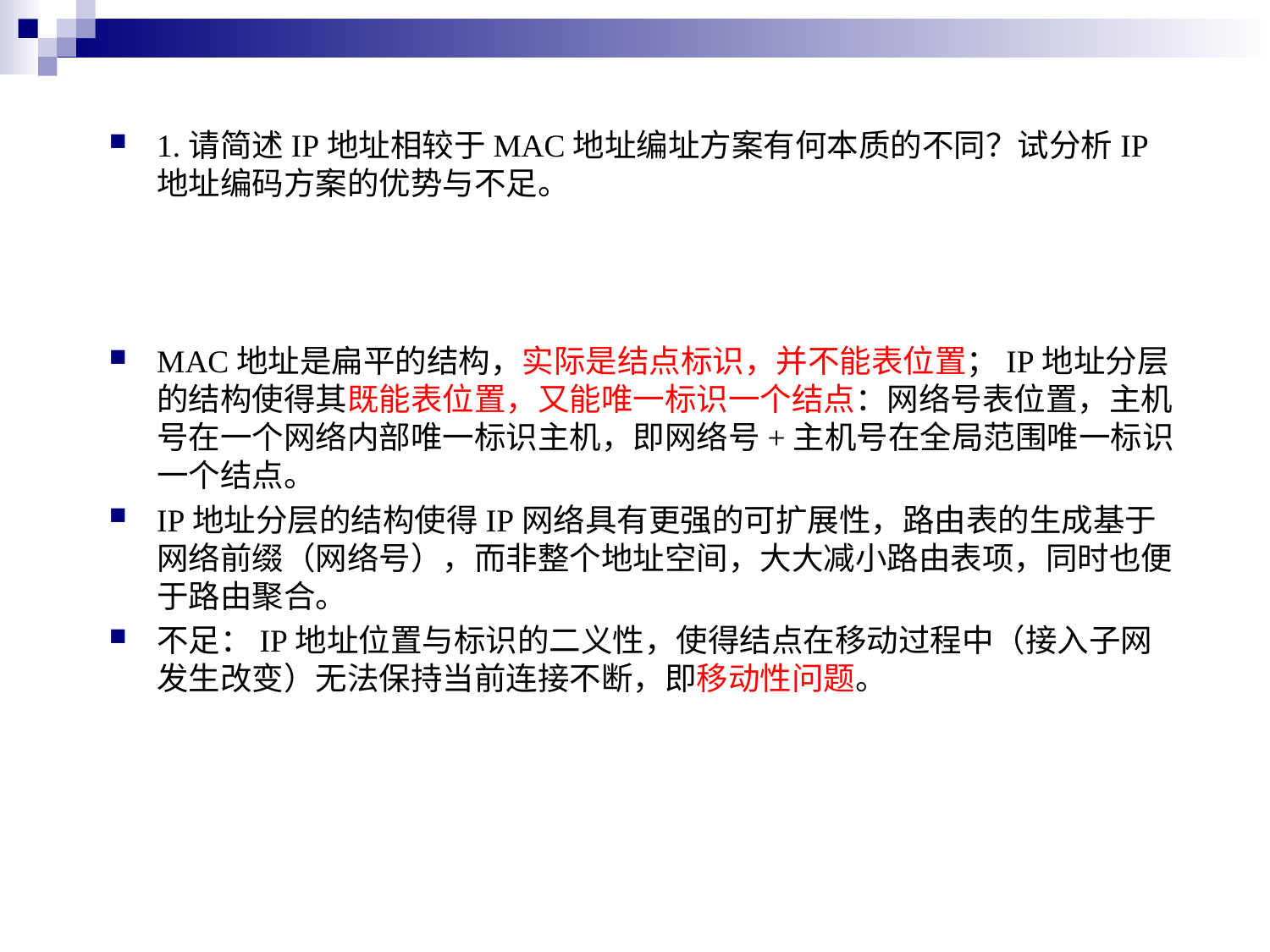

1.请简述IP地址相较于MAC地址编址方案有何本质的不同？试分析IP地址编码方案的优势与不足。

MAC地址是扁平的结构，实际是结点标识，并不能表位置；IP地址分层的结构使得其既能表位置，又能唯一标识一个结点：网络号表位置，主机号在一个网络内部唯一标识主机，即网络号+主机号在全局范围唯一标识一个结点。
IP地址分层的结构使得IP网络具有更强的可扩展性，路由表的生成基于网络前缀（网络号），而非整个地址空间，大大减小路由表项，同时也便于路由聚合。
不足：IP地址位置与标识的二义性，使得结点在移动过程中（接入子网发生改变）无法保持当前连接不断，即移动性问题。